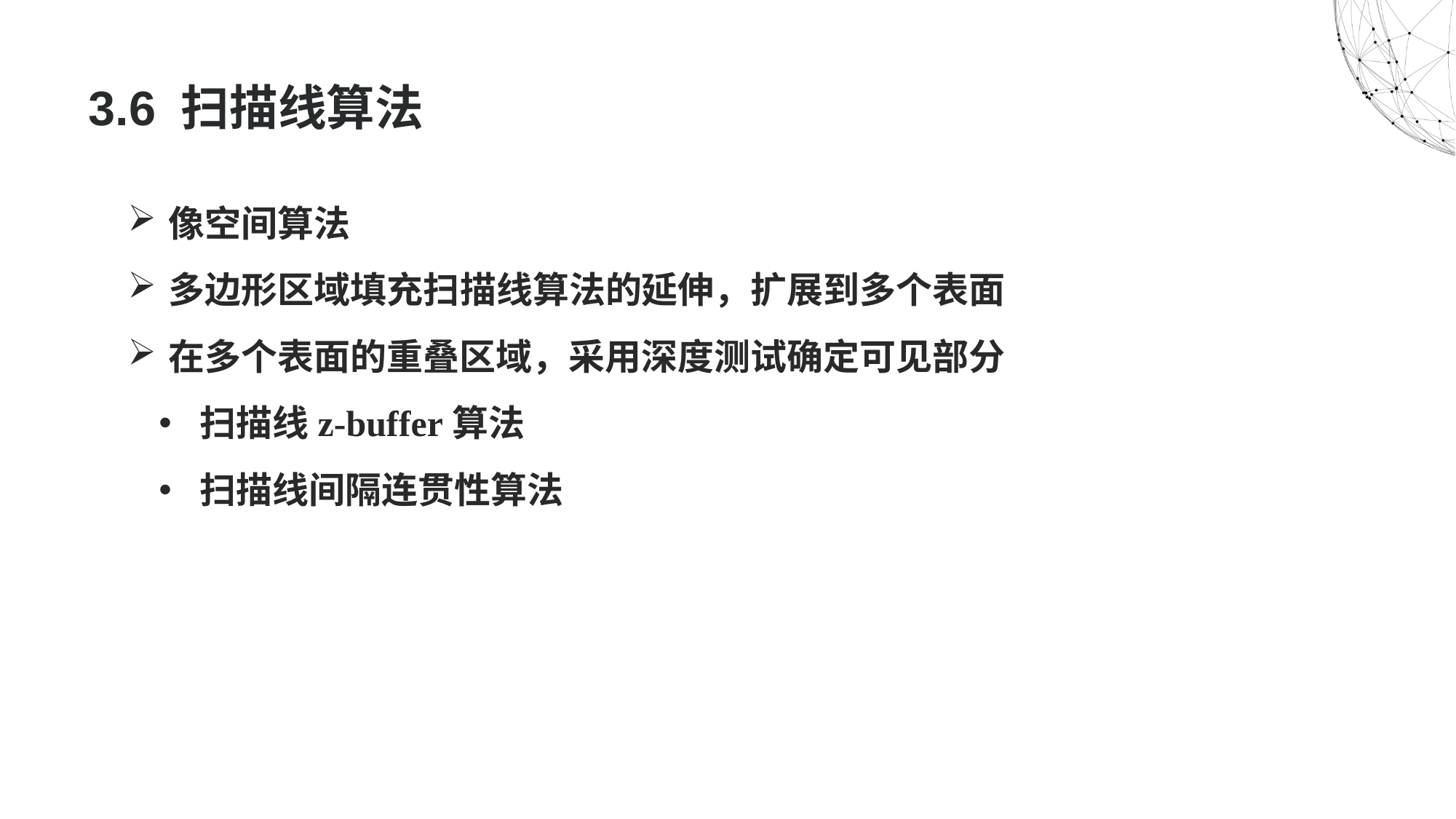

# 3.6 扫描线算法
像空间算法
多边形区域填充扫描线算法的延伸，扩展到多个表面
在多个表面的重叠区域，采用深度测试确定可见部分
扫描线z-buffer算法
扫描线间隔连贯性算法